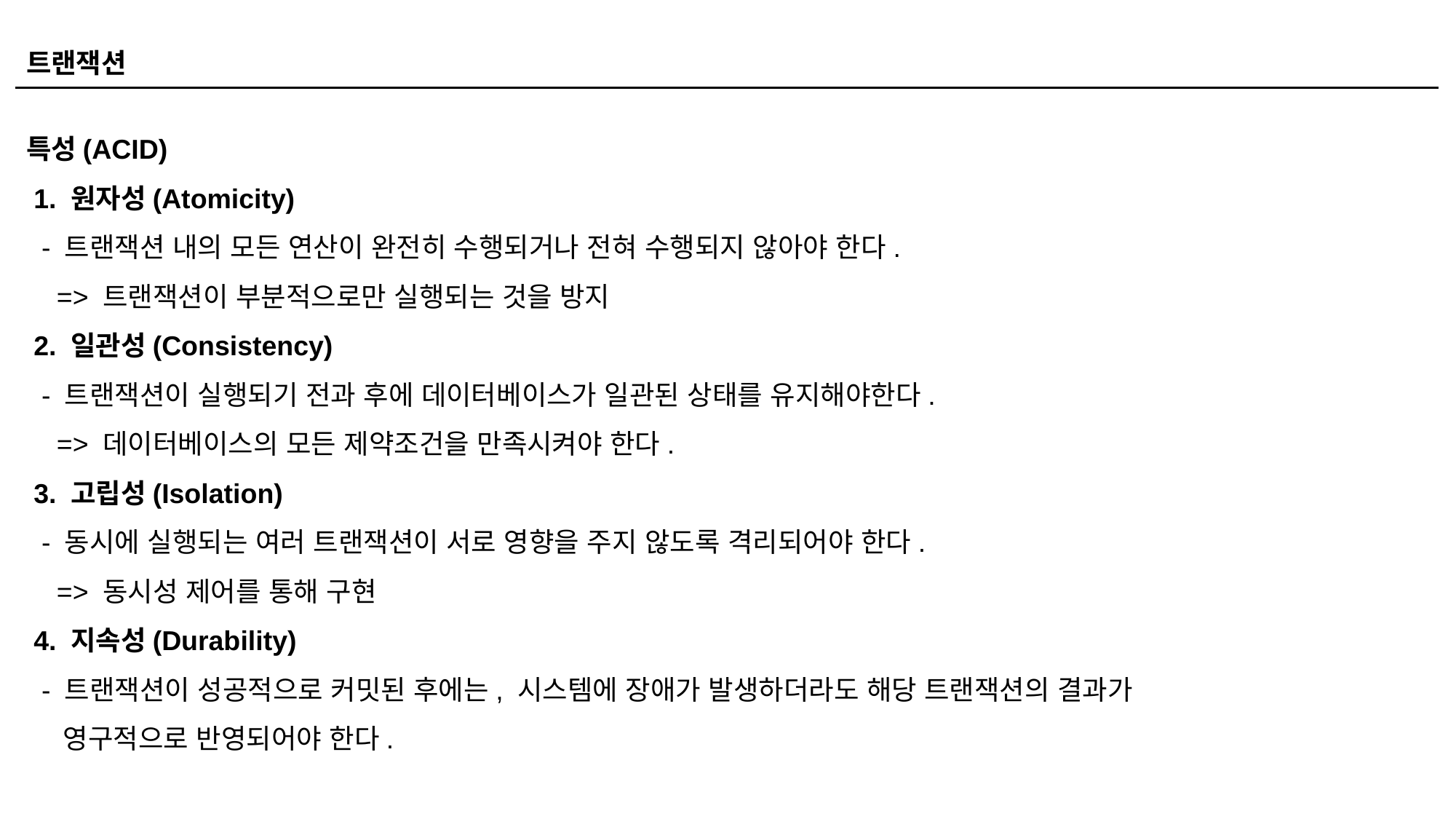

트랜잭션
특성(ACID)
 1. 원자성(Atomicity)
  - 트랜잭션 내의 모든 연산이 완전히 수행되거나 전혀 수행되지 않아야 한다.
    => 트랜잭션이 부분적으로만 실행되는 것을 방지
 2. 일관성(Consistency)
  - 트랜잭션이 실행되기 전과 후에 데이터베이스가 일관된 상태를 유지해야한다.
    => 데이터베이스의 모든 제약조건을 만족시켜야 한다.
 3. 고립성(Isolation)
  - 동시에 실행되는 여러 트랜잭션이 서로 영향을 주지 않도록 격리되어야 한다.
    => 동시성 제어를 통해 구현
 4. 지속성(Durability)
  - 트랜잭션이 성공적으로 커밋된 후에는, 시스템에 장애가 발생하더라도 해당 트랜잭션의 결과가
    영구적으로 반영되어야 한다.